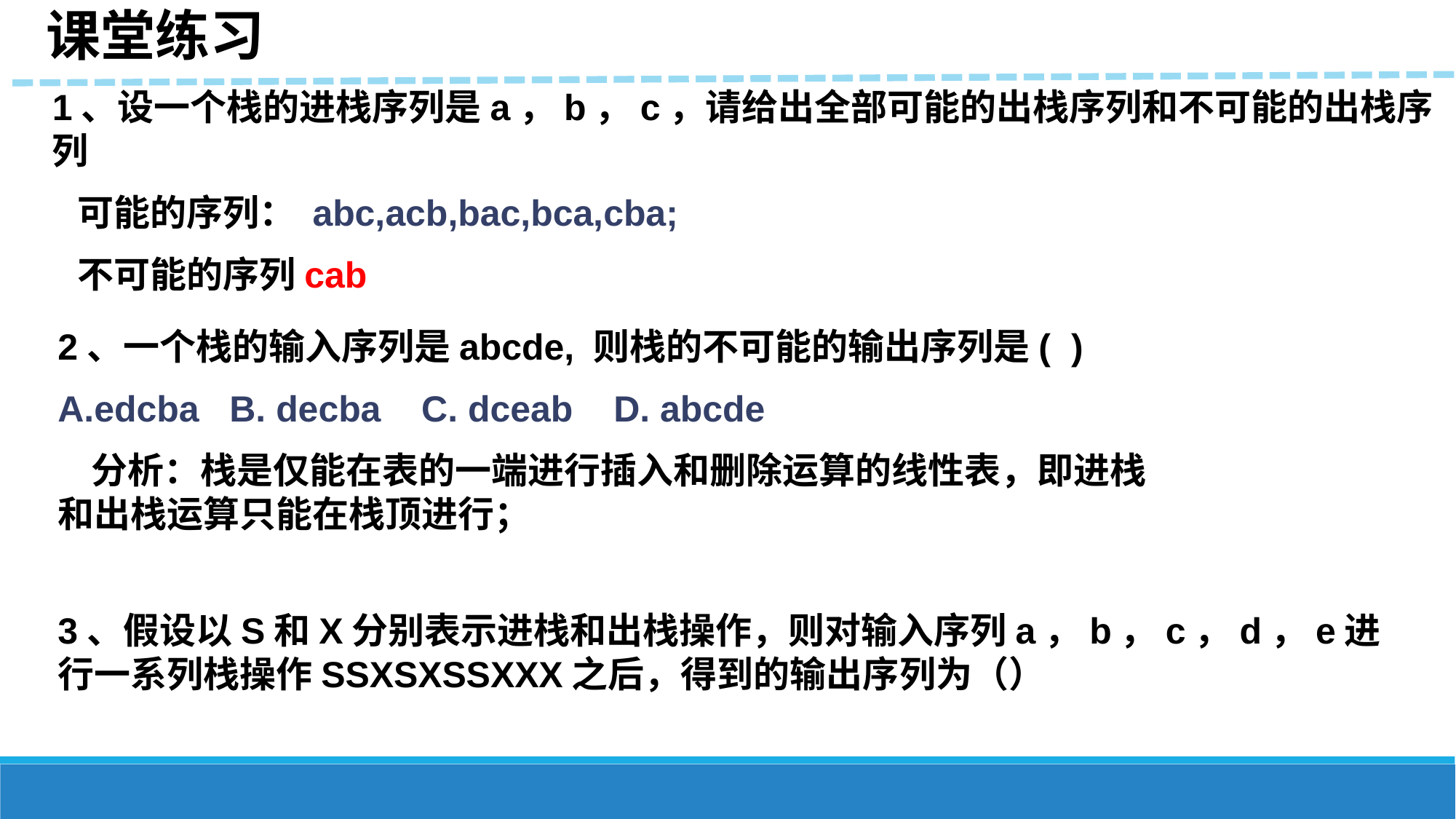

课堂练习
1、设一个栈的进栈序列是a，b，c，请给出全部可能的出栈序列和不可能的出栈序列
  可能的序列： abc,acb,bac,bca,cba;
  不可能的序列cab
2、一个栈的输入序列是abcde, 则栈的不可能的输出序列是(  )
edcba   B. decba    C. dceab    D. abcde
   分析：栈是仅能在表的一端进行插入和删除运算的线性表，即进栈和出栈运算只能在栈顶进行；
3、假设以S和X分别表示进栈和出栈操作，则对输入序列a，b，c，d，e进行一系列栈操作SSXSXSSXXX之后，得到的输出序列为（）